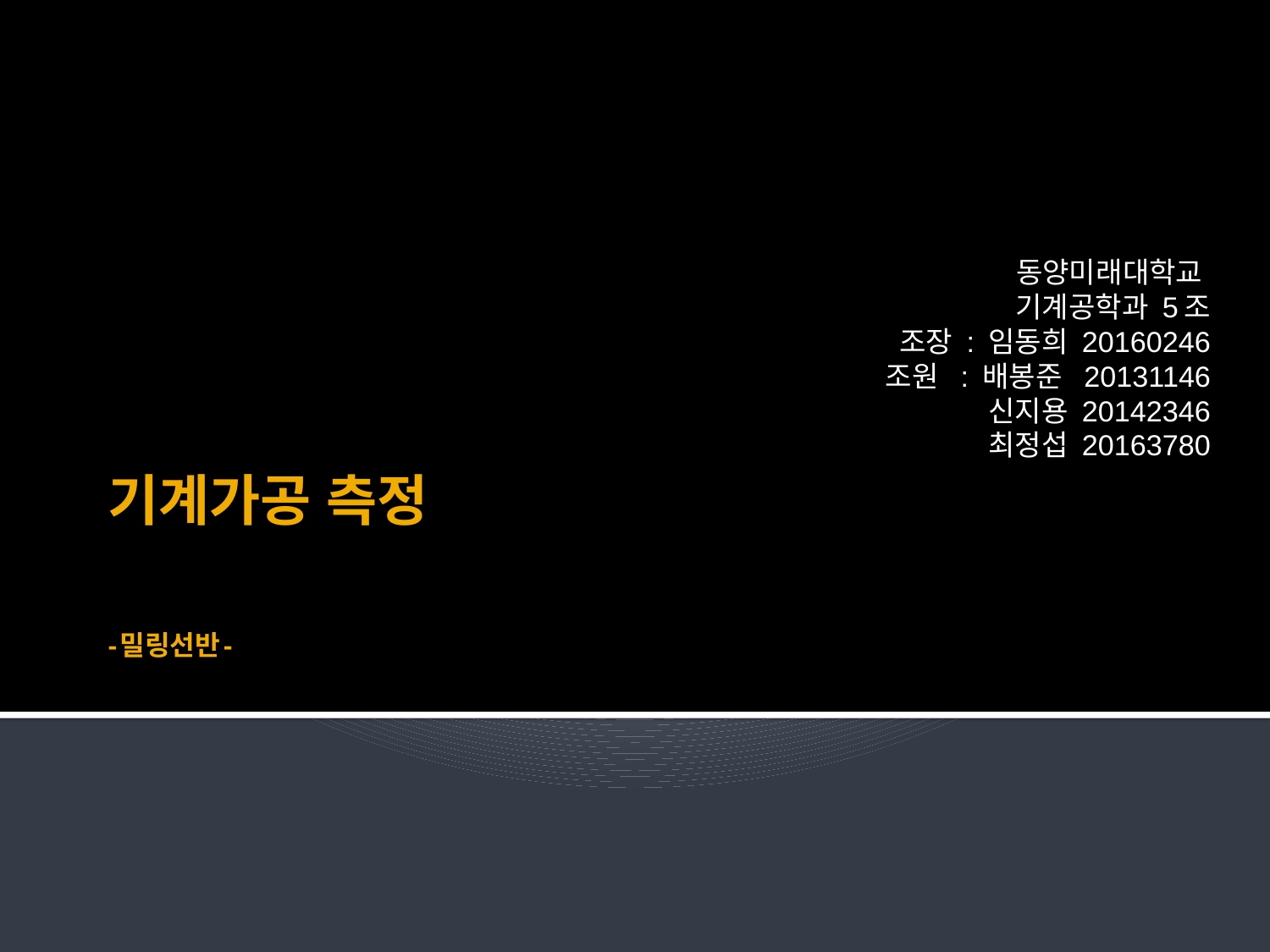

동양미래대학교
기계공학과 5조
조장 : 임동희 20160246
조원  : 배봉준  20131146
신지용 20142346
최정섭 20163780

# 기계가공 측정 -밀링선반-